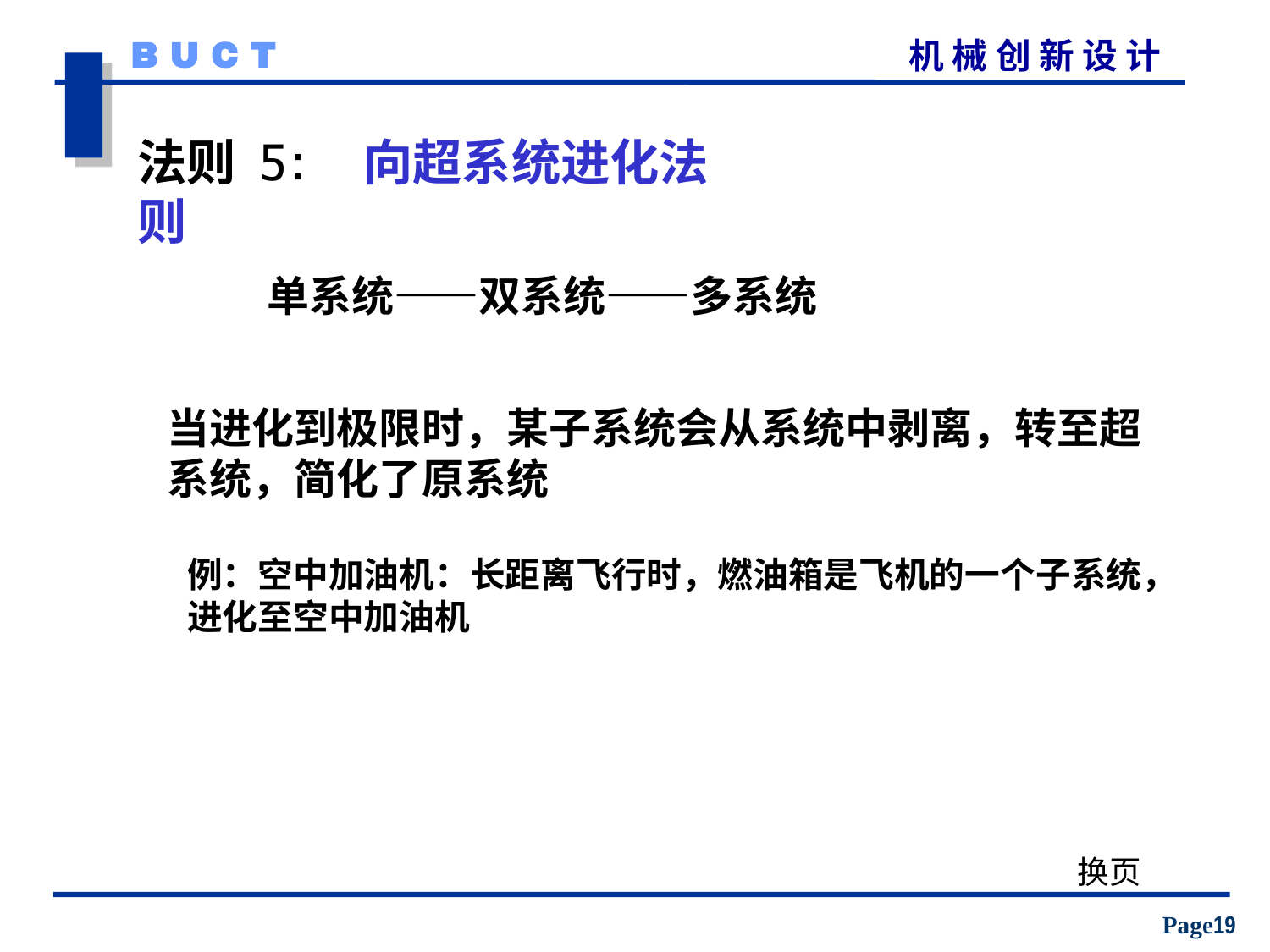

法则 5:   向超系统进化法则
单系统——双系统——多系统
当进化到极限时，某子系统会从系统中剥离，转至超系统，简化了原系统
例：空中加油机：长距离飞行时，燃油箱是飞机的一个子系统，进化至空中加油机
换页
Page19